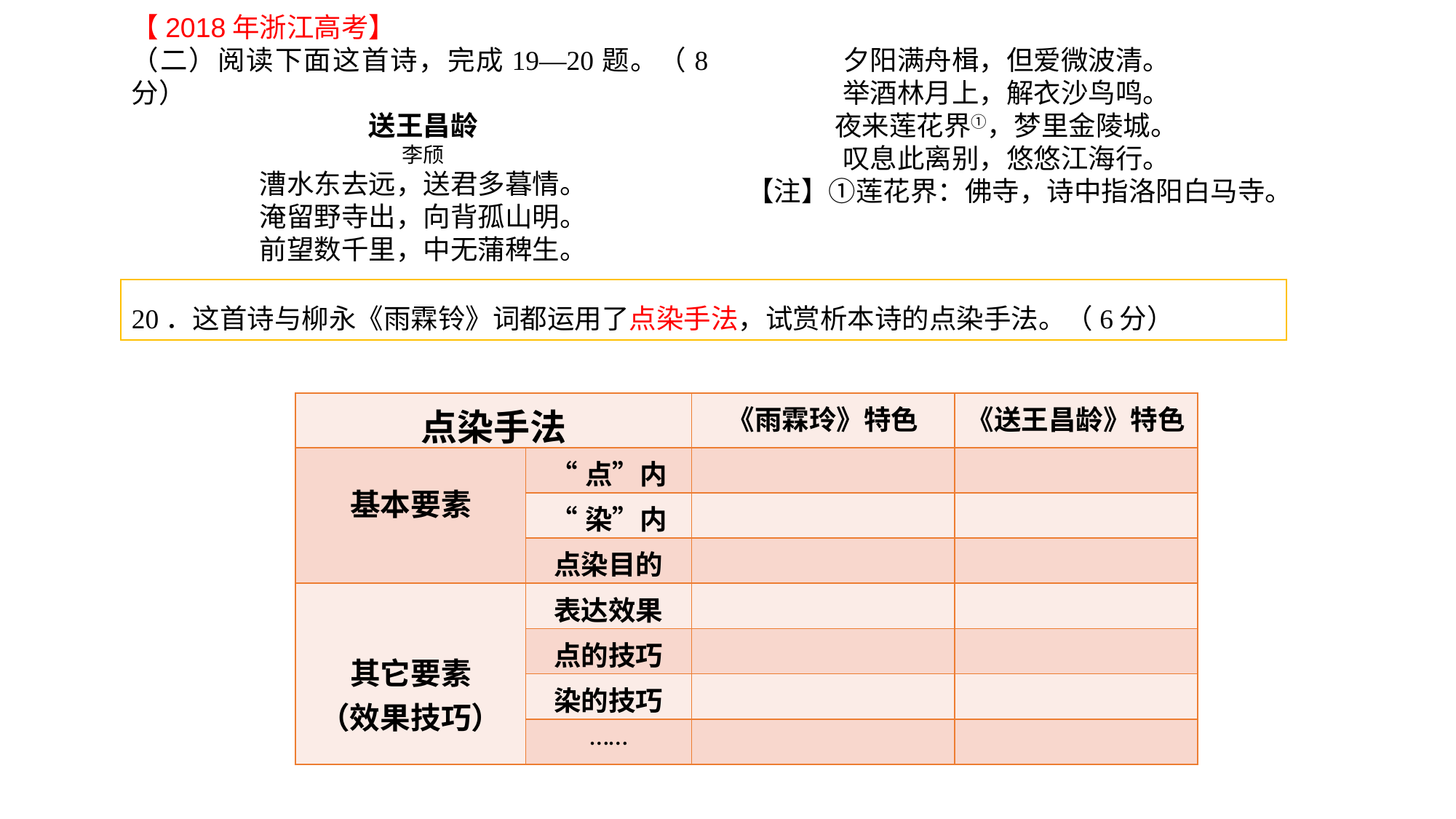

【2018年浙江高考】
（二）阅读下面这首诗，完成19—20题。（8分）
送王昌龄
李颀
漕水东去远，送君多暮情。
淹留野寺出，向背孤山明。
前望数千里，中无蒲稗生。

夕阳满舟楫，但爱微波清。
举酒林月上，解衣沙鸟鸣。
夜来莲花界①，梦里金陵城。
叹息此离别，悠悠江海行。
【注】①莲花界：佛寺，诗中指洛阳白马寺。
20．这首诗与柳永《雨霖铃》词都运用了点染手法，试赏析本诗的点染手法。（6分）
| 点染手法 |  | 《雨霖玲》特色 | 《送王昌龄》特色 |
| --- | --- | --- | --- |
| 基本要素 | “点”内容 |  |  |
|  | “染”内容 |  |  |
|  | 点染目的 |  |  |
| 其它要素 （效果技巧） | 表达效果 |  |  |
|  | 点的技巧 |  |  |
|  | 染的技巧 |  |  |
|  | …… |  |  |